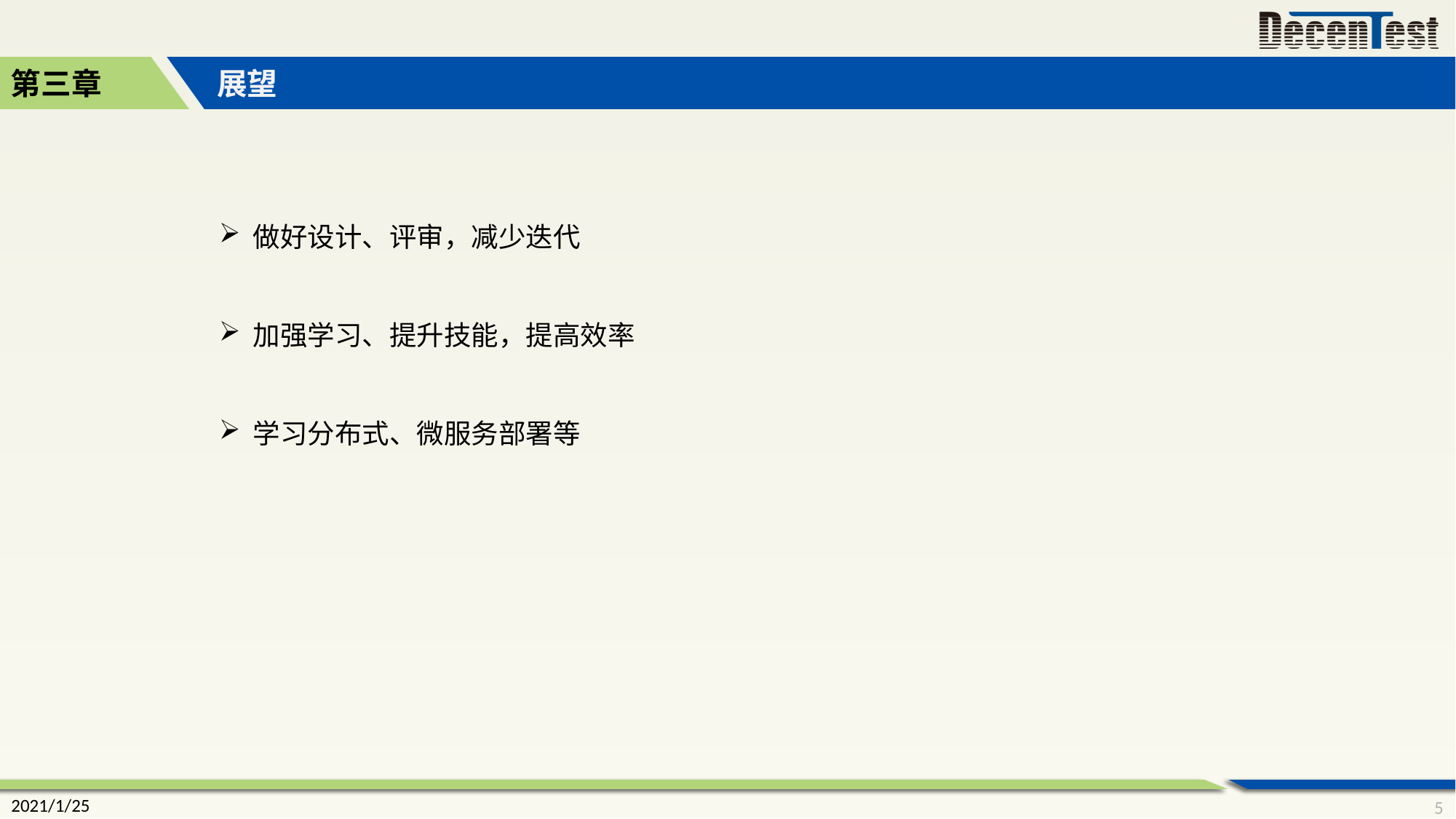

第三章
展望
做好设计、评审，减少迭代

加强学习、提升技能，提高效率

学习分布式、微服务部署等
2021/1/25
5